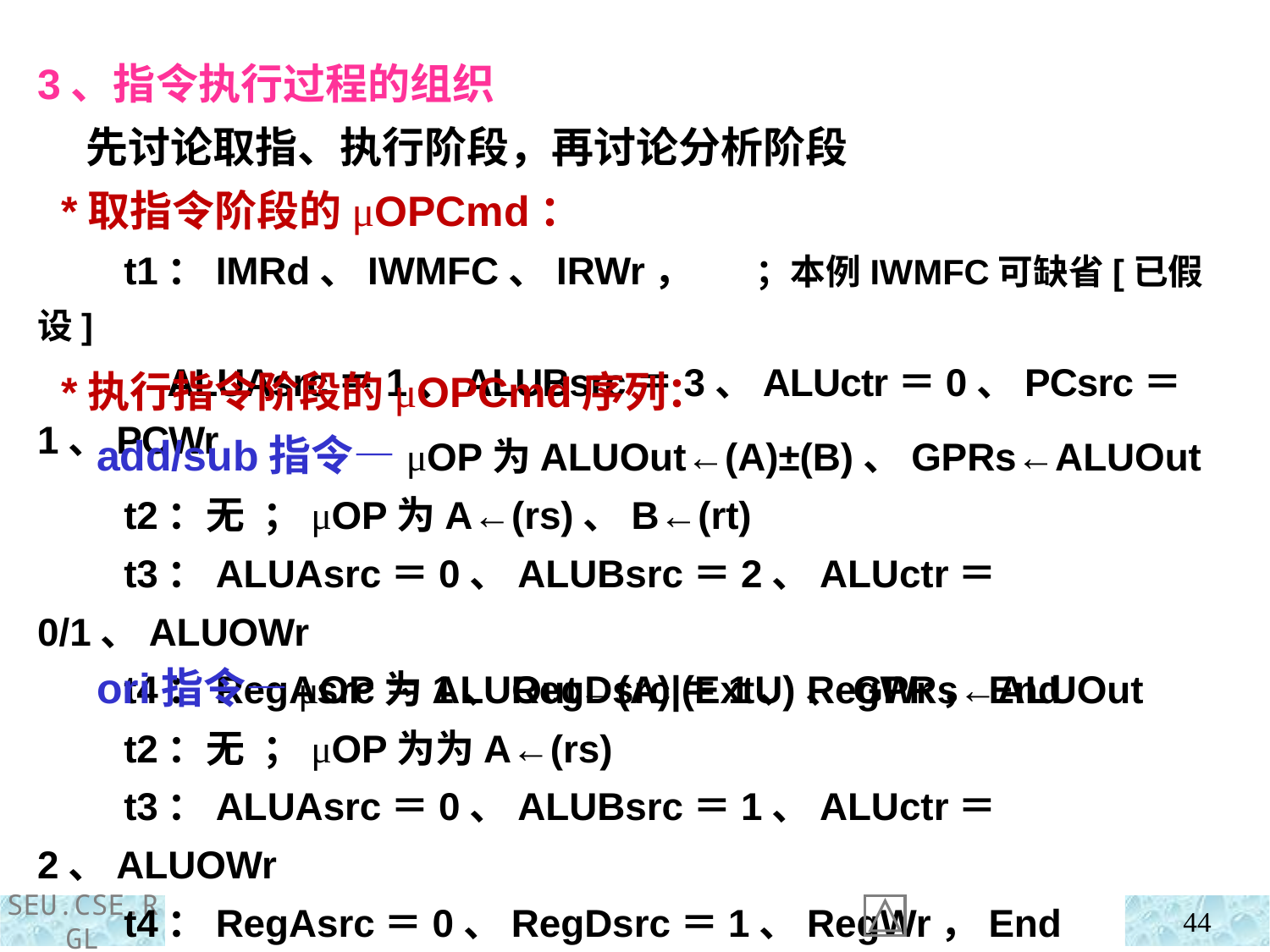

3、指令执行过程的组织
    先讨论取指、执行阶段，再讨论分析阶段
  *取指令阶段的μOPCmd：
        t1：IMRd、IWMFC、IRWr，       ；本例IWMFC可缺省[已假设]
            ALUAsrc＝1、ALUBsrc＝3、ALUctr＝0、PCsrc＝1、PCWr
  *执行指令阶段的μOPCmd序列：
     add/sub指令—μOP为ALUOut←(A)±(B)、GPRs←ALUOut
        t2：无  ；μOP为A←(rs)、B←(rt)
        t3：ALUAsrc＝0、ALUBsrc＝2、ALUctr＝0/1、ALUOWr
        t4：RegAsrc＝1、RegDsrc＝1、RegWr，End
     ori指令—μOP为ALUOut←(A)|(ExtU)、GPRs←ALUOut
        t2：无  ；μOP为为A←(rs)
        t3：ALUAsrc＝0、ALUBsrc＝1、ALUctr＝2、ALUOWr
        t4：RegAsrc＝0、RegDsrc＝1、RegWr，End
44